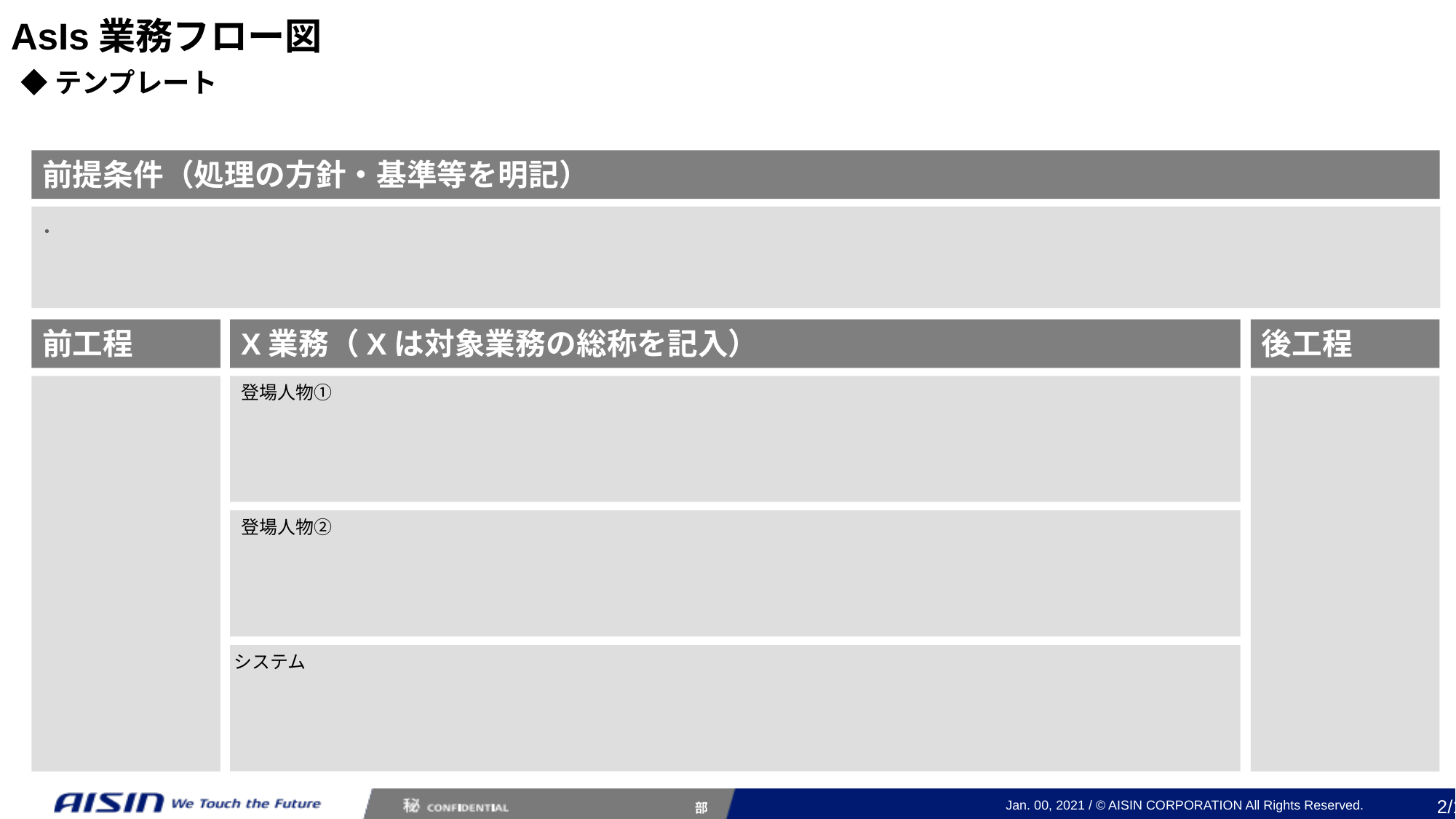

AsIs業務フロー図
| チャート |
| --- |
|  |
|  |
|  |
|  |
|  |
|  |
|  |
|  |
|  |
◆テンプレート
(条件を記述)
前提条件（処理の方針・基準等を明記）

・
業務名
システム名
前工程
X業務（Xは対象業務の総称を記入）
後工程
(条件を記述)

登場人物①

データの処理の名前

登場人物②

(補足内容を記入)

システム
終了